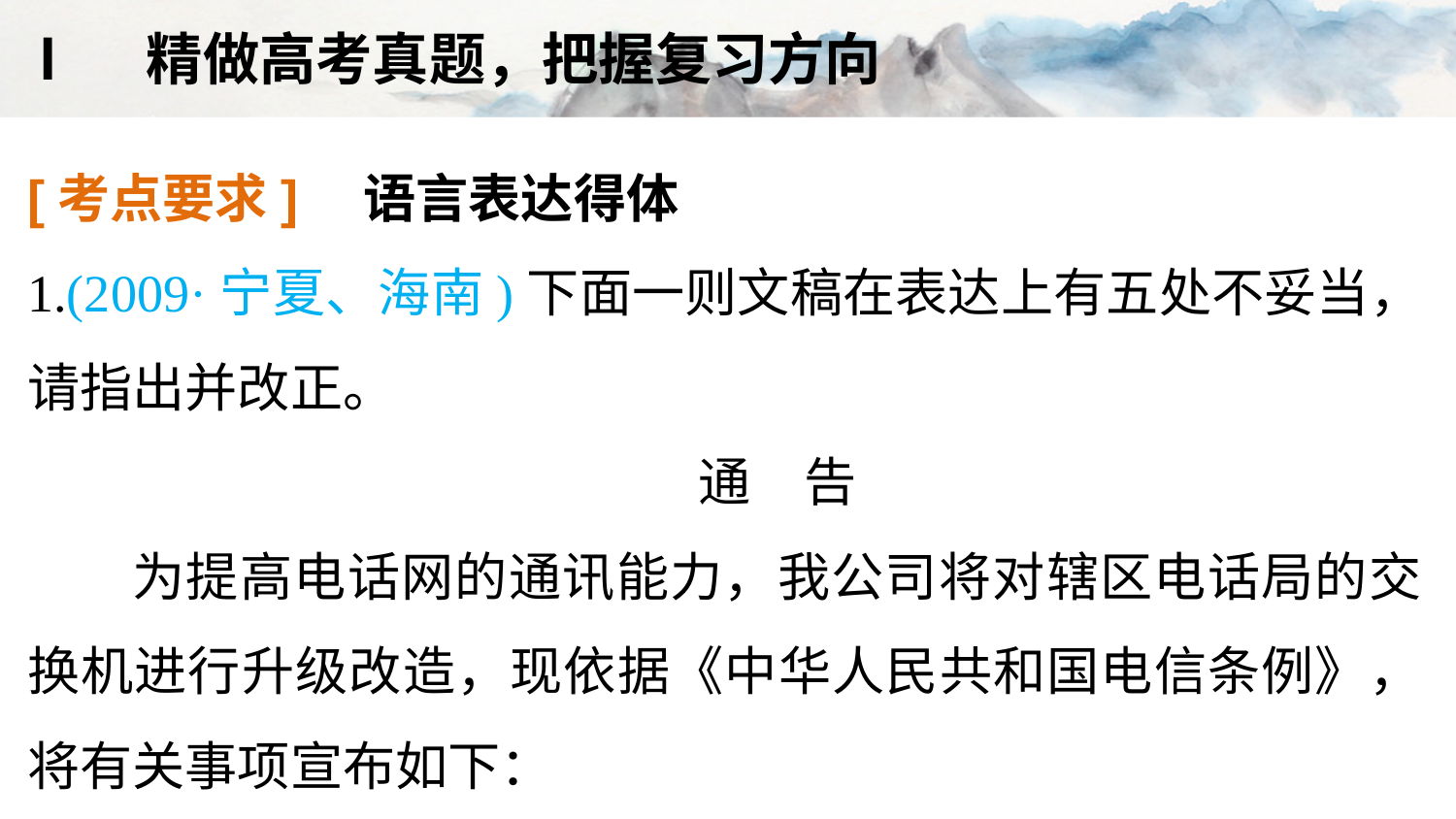

Ⅰ　精做高考真题，把握复习方向
[考点要求]　语言表达得体
1.(2009·宁夏、海南)下面一则文稿在表达上有五处不妥当，请指出并改正。
通　告
为提高电话网的通讯能力，我公司将对辖区电话局的交换机进行升级改造，现依据《中华人民共和国电信条例》，将有关事项宣布如下：